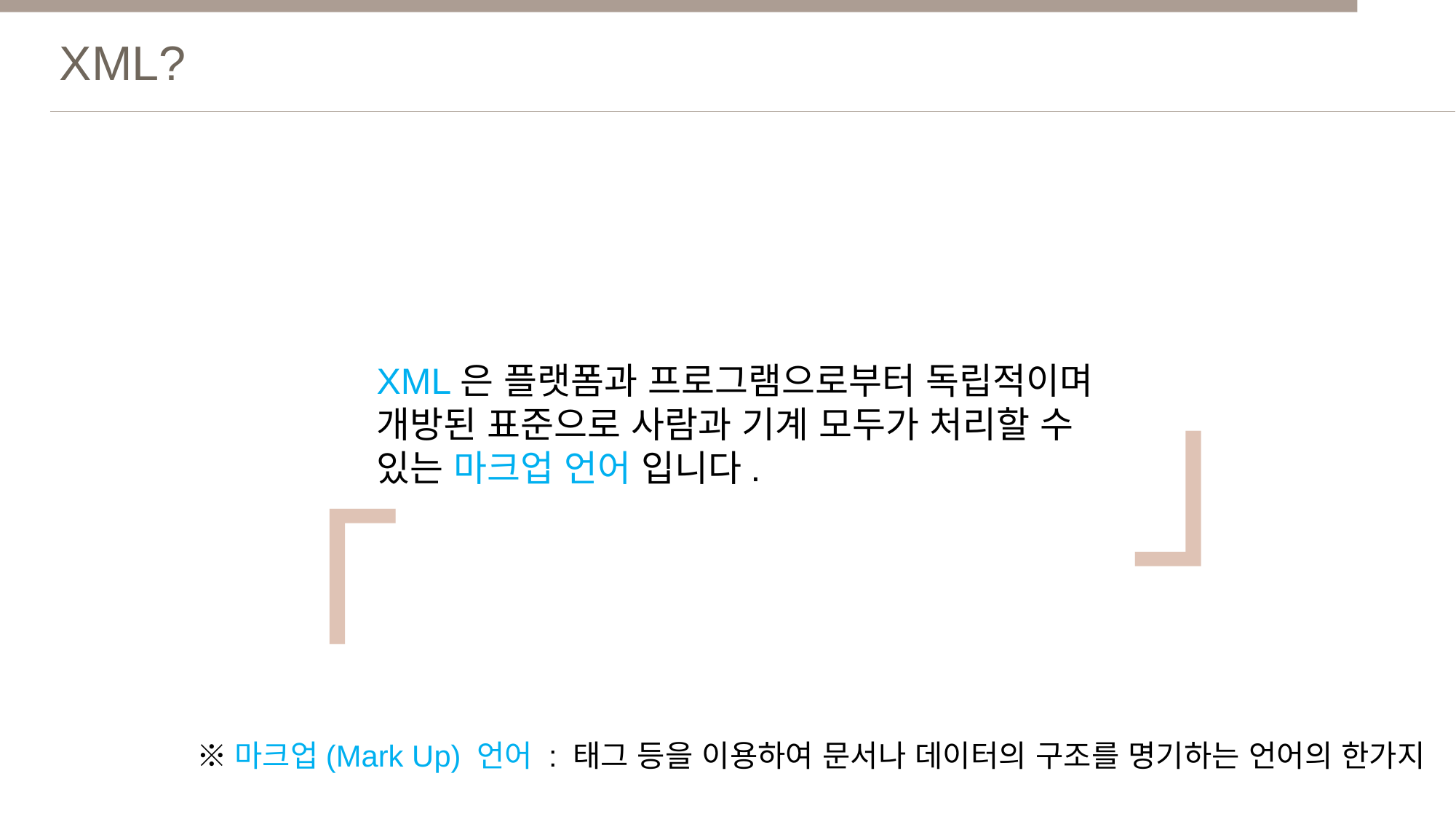

XML?
 「
」
XML은 플랫폼과 프로그램으로부터 독립적이며
개방된 표준으로 사람과 기계 모두가 처리할 수
있는 마크업 언어 입니다.
※마크업(Mark Up) 언어 : 태그 등을 이용하여 문서나 데이터의 구조를 명기하는 언어의 한가지